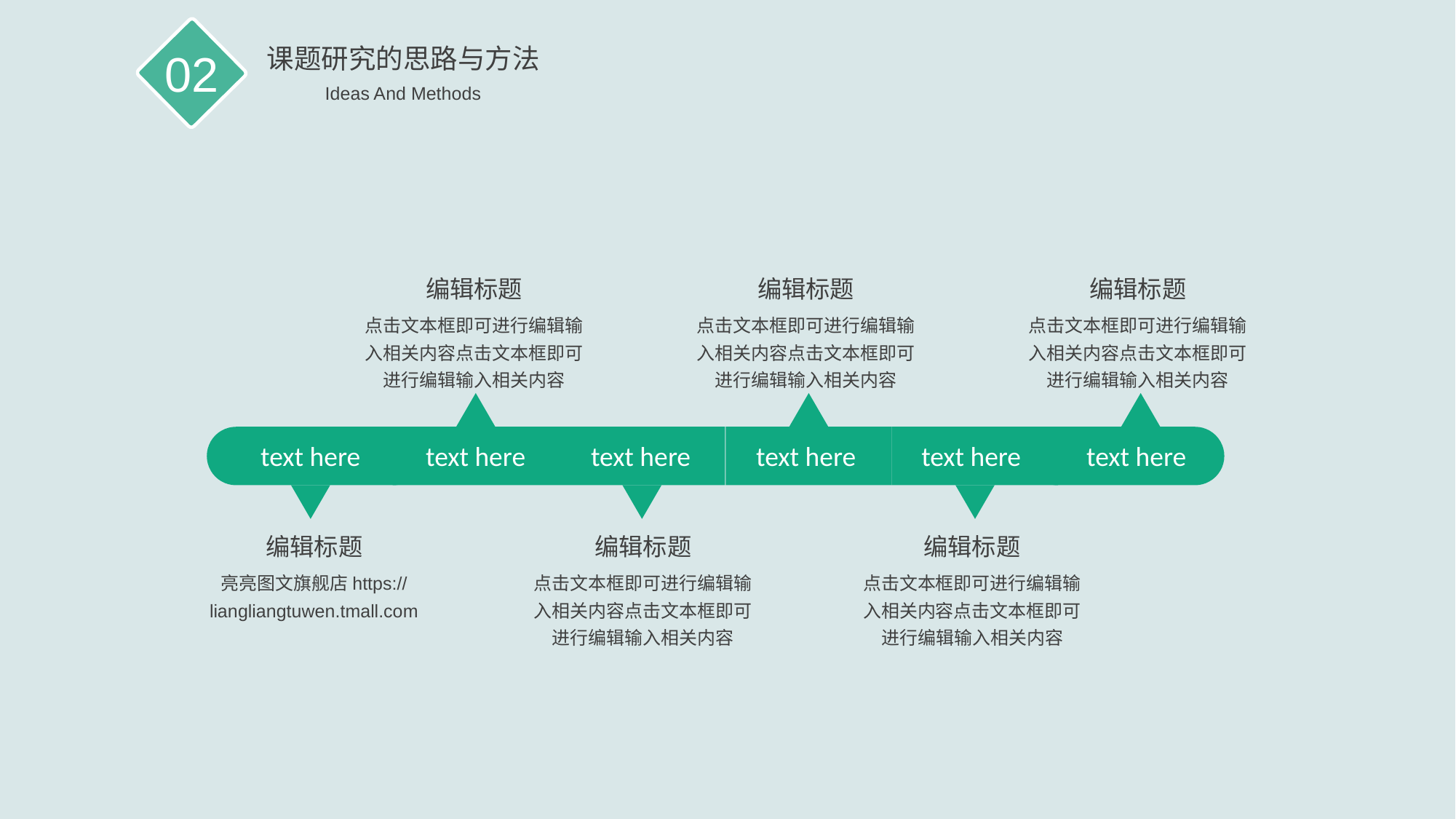

课题研究的思路与方法
02
Ideas And Methods
编辑标题
编辑标题
编辑标题
点击文本框即可进行编辑输入相关内容点击文本框即可进行编辑输入相关内容

点击文本框即可进行编辑输入相关内容点击文本框即可进行编辑输入相关内容

点击文本框即可进行编辑输入相关内容点击文本框即可进行编辑输入相关内容

text here
text here
text here
text here
text here
text here

编辑标题
编辑标题
编辑标题
亮亮图文旗舰店https://liangliangtuwen.tmall.com

点击文本框即可进行编辑输入相关内容点击文本框即可进行编辑输入相关内容

点击文本框即可进行编辑输入相关内容点击文本框即可进行编辑输入相关内容